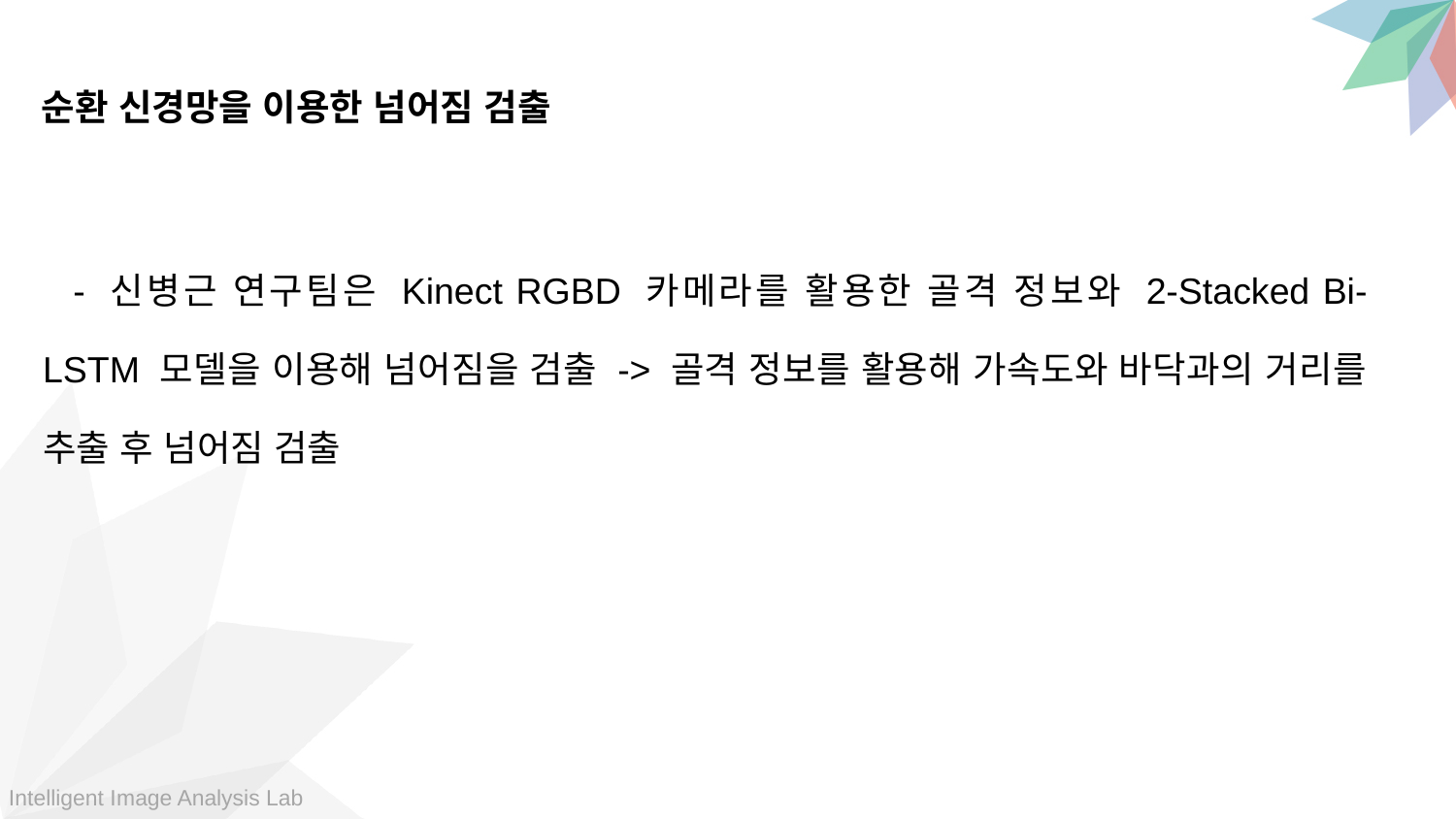

순환 신경망을 이용한 넘어짐 검출
- 신병근 연구팀은 Kinect RGBD 카메라를 활용한 골격 정보와 2-Stacked Bi-LSTM 모델을 이용해 넘어짐을 검출 -> 골격 정보를 활용해 가속도와 바닥과의 거리를 추출 후 넘어짐 검출